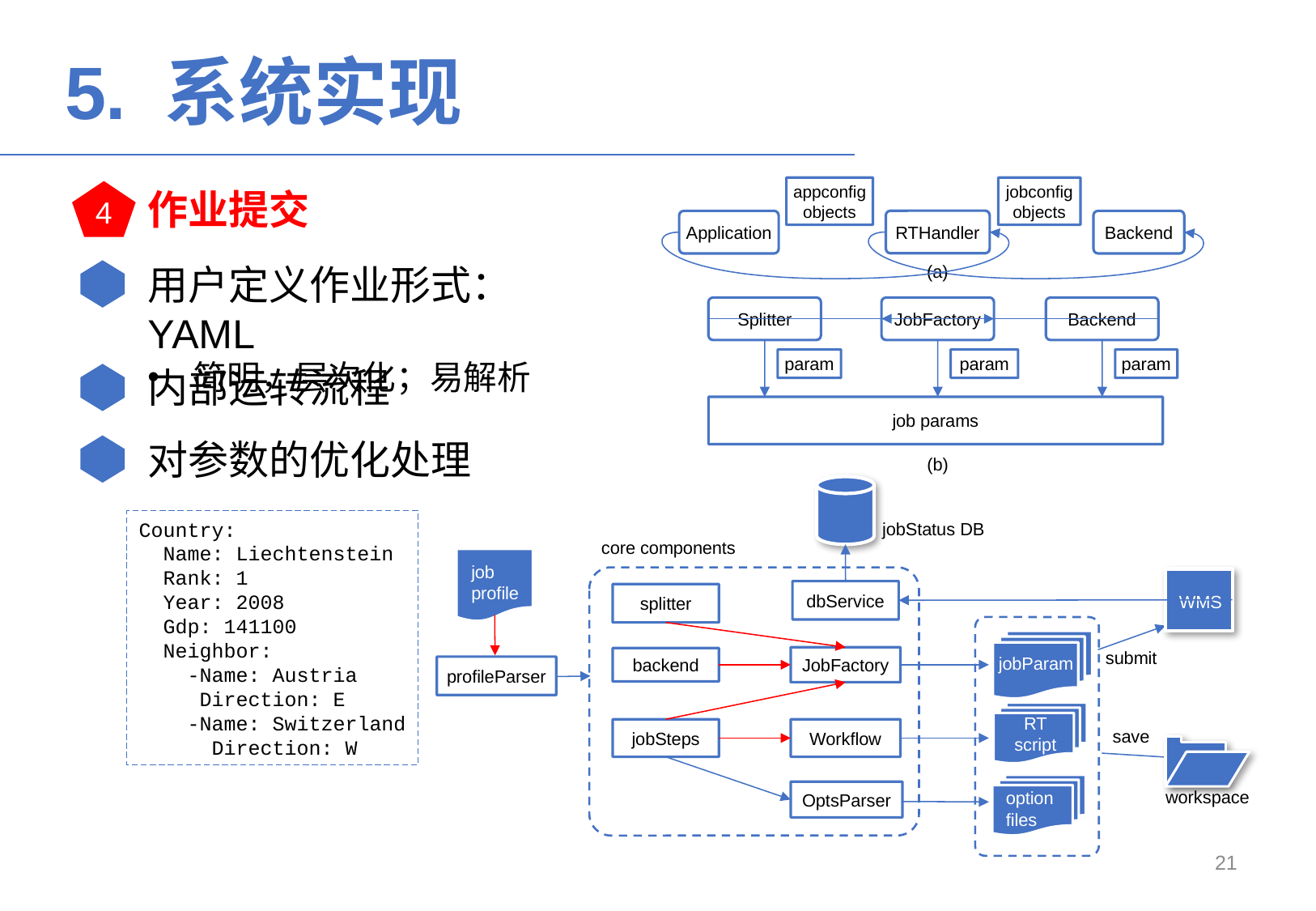

5. 系统实现
appconfig
objects
jobconfig
objects
作业提交

4
RTHandler
Application
Backend
用户定义作业形式：YAML
简明，层次化；易解析
(a)

Splitter
JobFactory
Backend

param
param
param
内部运转流程

job params
对参数的优化处理

(b)

jobStatus DB
Country:
  Name: Liechtenstein
  Rank: 1
  Year: 2008
  Gdp: 141100
  Neighbor:
    -Name: Austria
     Direction: E
    -Name: Switzerland
      Direction: W
core components

job
profile

dbService
splitter
WMS

submit
jobParam
JobFactory
backend
profileParser

RT
script
script
save
jobSteps
Workflow

workspace
option
files
OptsParser
21